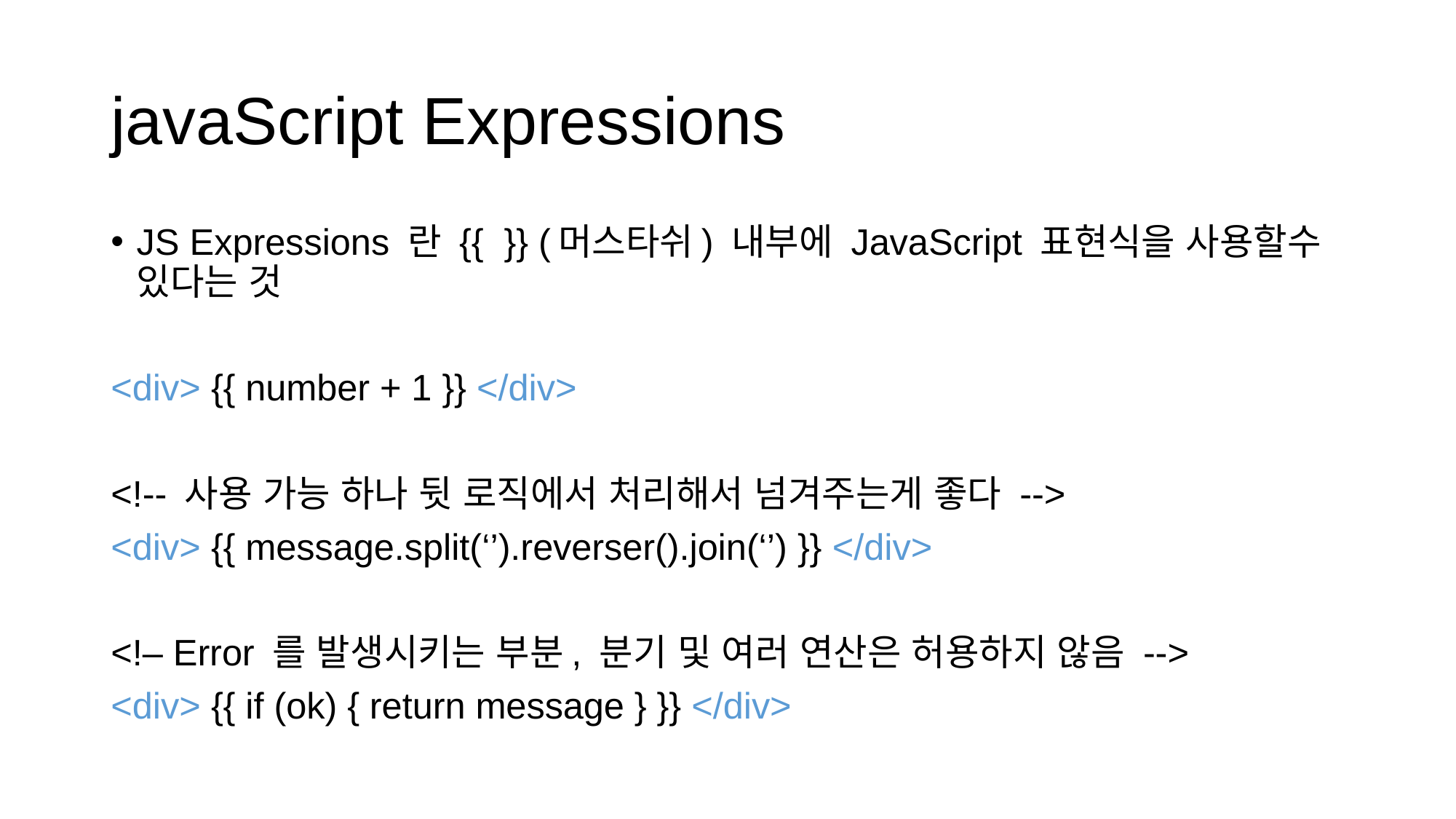

# javaScript Expressions
JS Expressions 란 {{  }} (머스타쉬) 내부에 JavaScript 표현식을 사용할수 있다는 것

<div> {{ number + 1 }} </div>

<!-- 사용 가능 하나 뒷 로직에서 처리해서 넘겨주는게 좋다 -->
<div> {{ message.split(‘’).reverser().join(‘’) }} </div>

<!– Error 를 발생시키는 부분, 분기 및 여러 연산은 허용하지 않음 -->
<div> {{ if (ok) { return message } }} </div>